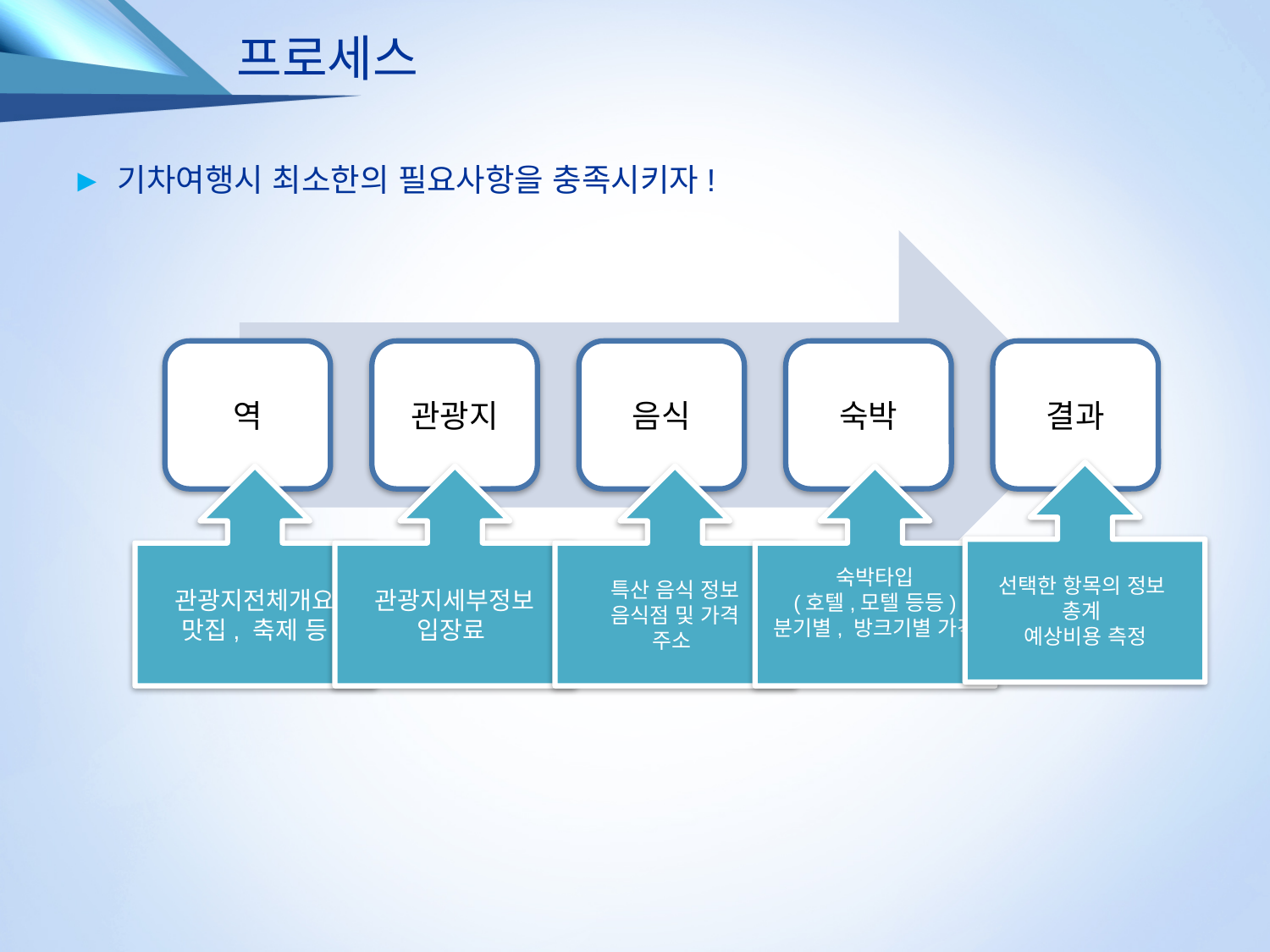

프로세스
► 기차여행시 최소한의 필요사항을 충족시키자!
역
관광지
숙박
음식
결과
선택한 항목의 정보
총계
예상비용 측정
관광지전체개요
맛집, 축제 등
관광지세부정보
입장료
특산 음식 정보
음식점 및 가격
주소
숙박타입
(호텔,모텔 등등)
분기별, 방크기별 가격